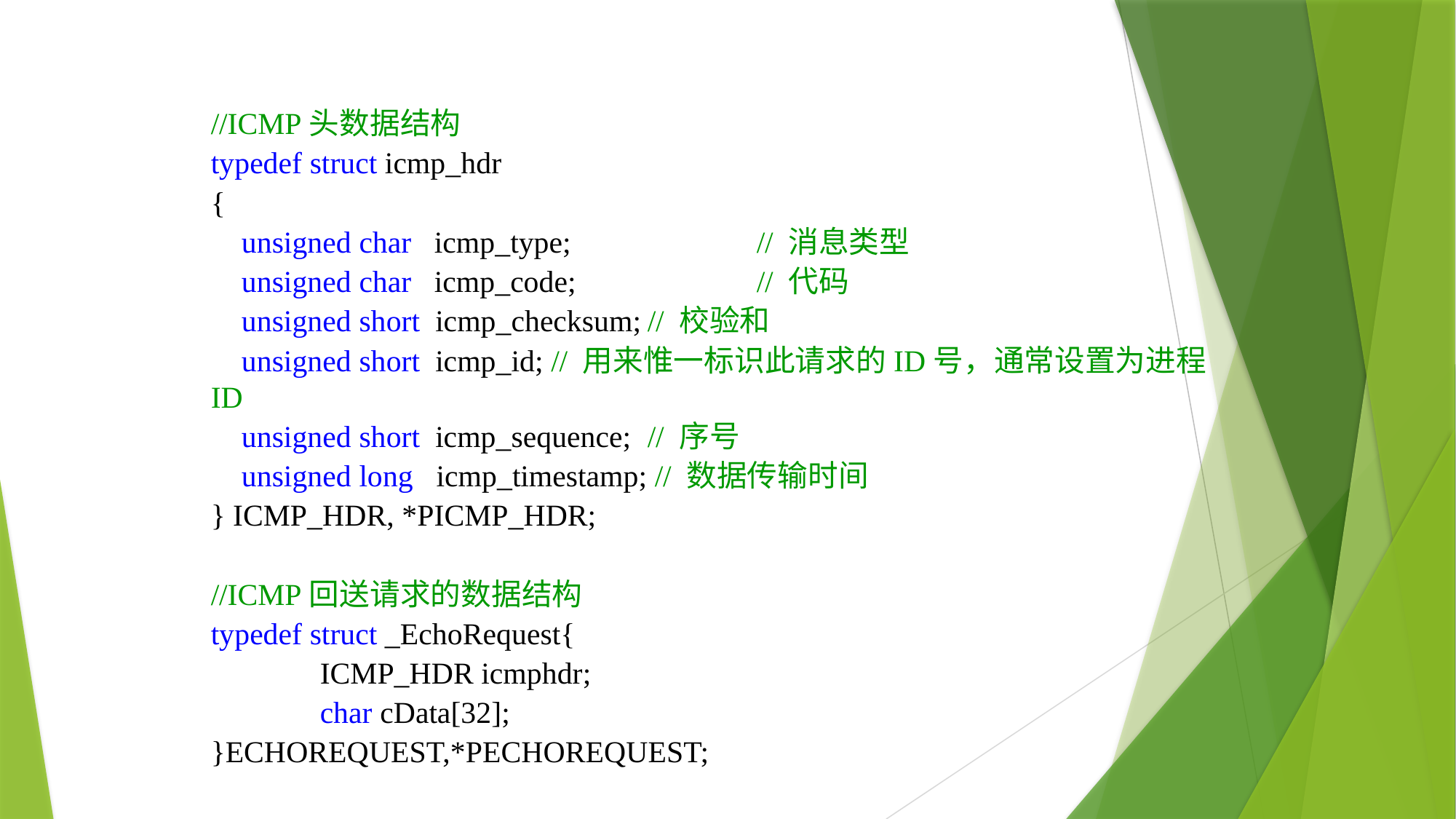

//ICMP头数据结构
typedef struct icmp_hdr
{
    unsigned char   icmp_type;		// 消息类型
    unsigned char   icmp_code;		// 代码
    unsigned short  icmp_checksum;	// 校验和
    unsigned short  icmp_id; // 用来惟一标识此请求的ID号，通常设置为进程ID
    unsigned short  icmp_sequence;	// 序号
    unsigned long   icmp_timestamp; // 数据传输时间
} ICMP_HDR, *PICMP_HDR;

//ICMP回送请求的数据结构
typedef struct _EchoRequest{
	ICMP_HDR icmphdr;
	char cData[32];
}ECHOREQUEST,*PECHOREQUEST;